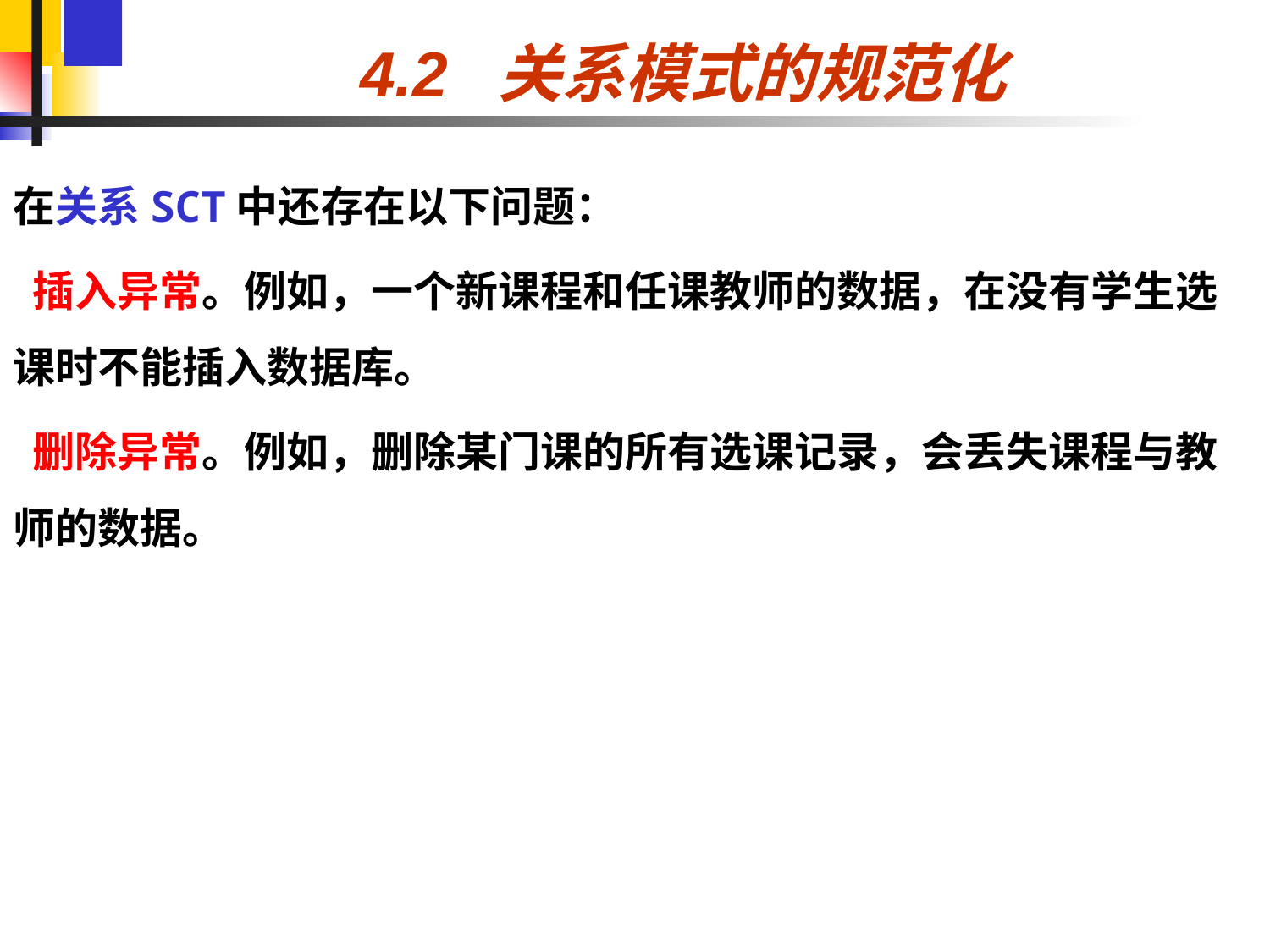

# 4.2  关系模式的规范化
在关系SCT中还存在以下问题：
 插入异常。例如，一个新课程和任课教师的数据，在没有学生选课时不能插入数据库。
 删除异常。例如，删除某门课的所有选课记录，会丢失课程与教师的数据。